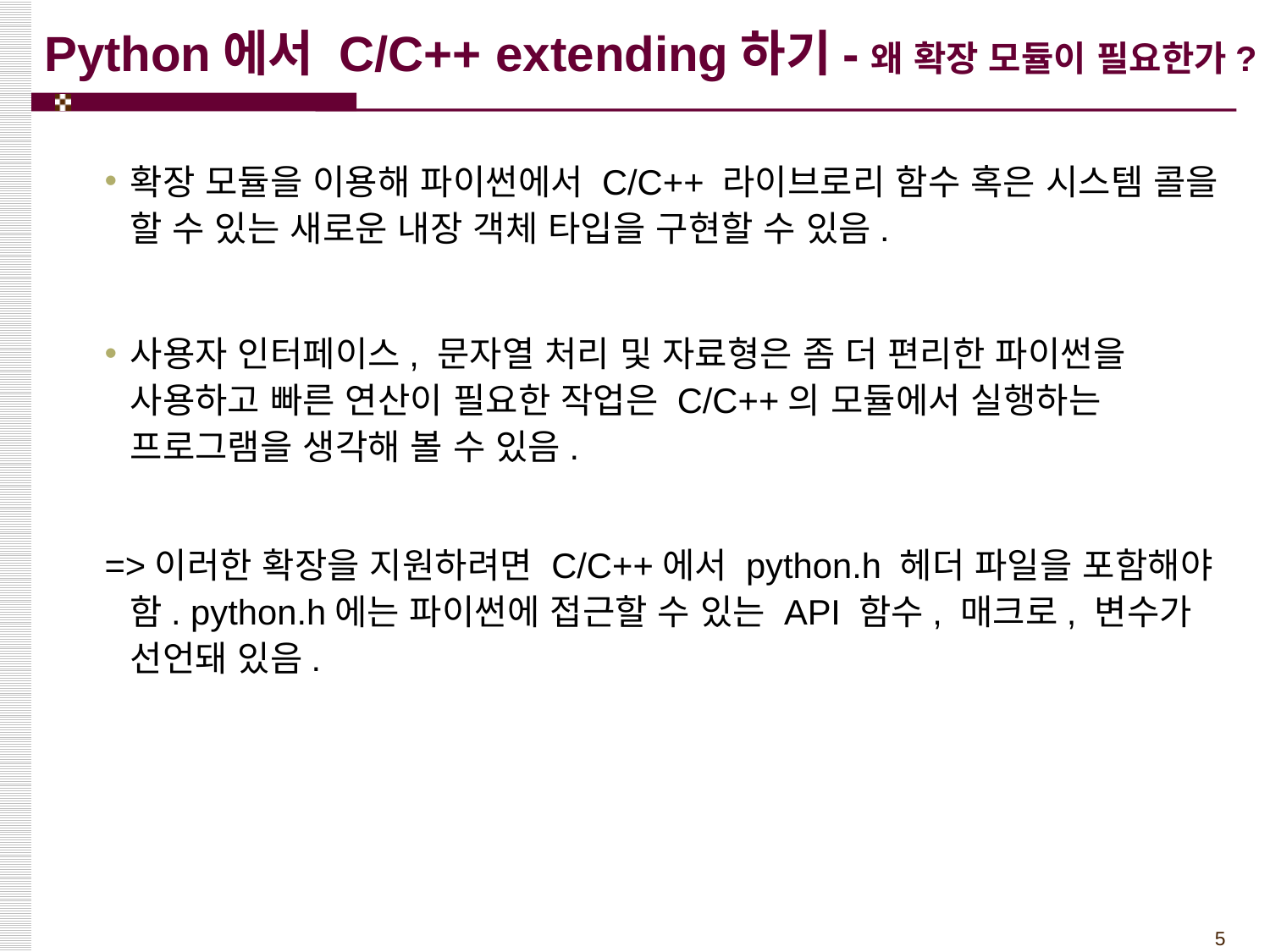

# Python에서 C/C++ extending하기-왜 확장 모듈이 필요한가?
확장 모듈을 이용해 파이썬에서 C/C++ 라이브로리 함수 혹은 시스템 콜을 할 수 있는 새로운 내장 객체 타입을 구현할 수 있음.

사용자 인터페이스, 문자열 처리 및 자료형은 좀 더 편리한 파이썬을 사용하고 빠른 연산이 필요한 작업은 C/C++의 모듈에서 실행하는 프로그램을 생각해 볼 수 있음.

=>이러한 확장을 지원하려면 C/C++에서 python.h 헤더 파일을 포함해야 함. python.h에는 파이썬에 접근할 수 있는 API 함수, 매크로, 변수가 선언돼 있음.